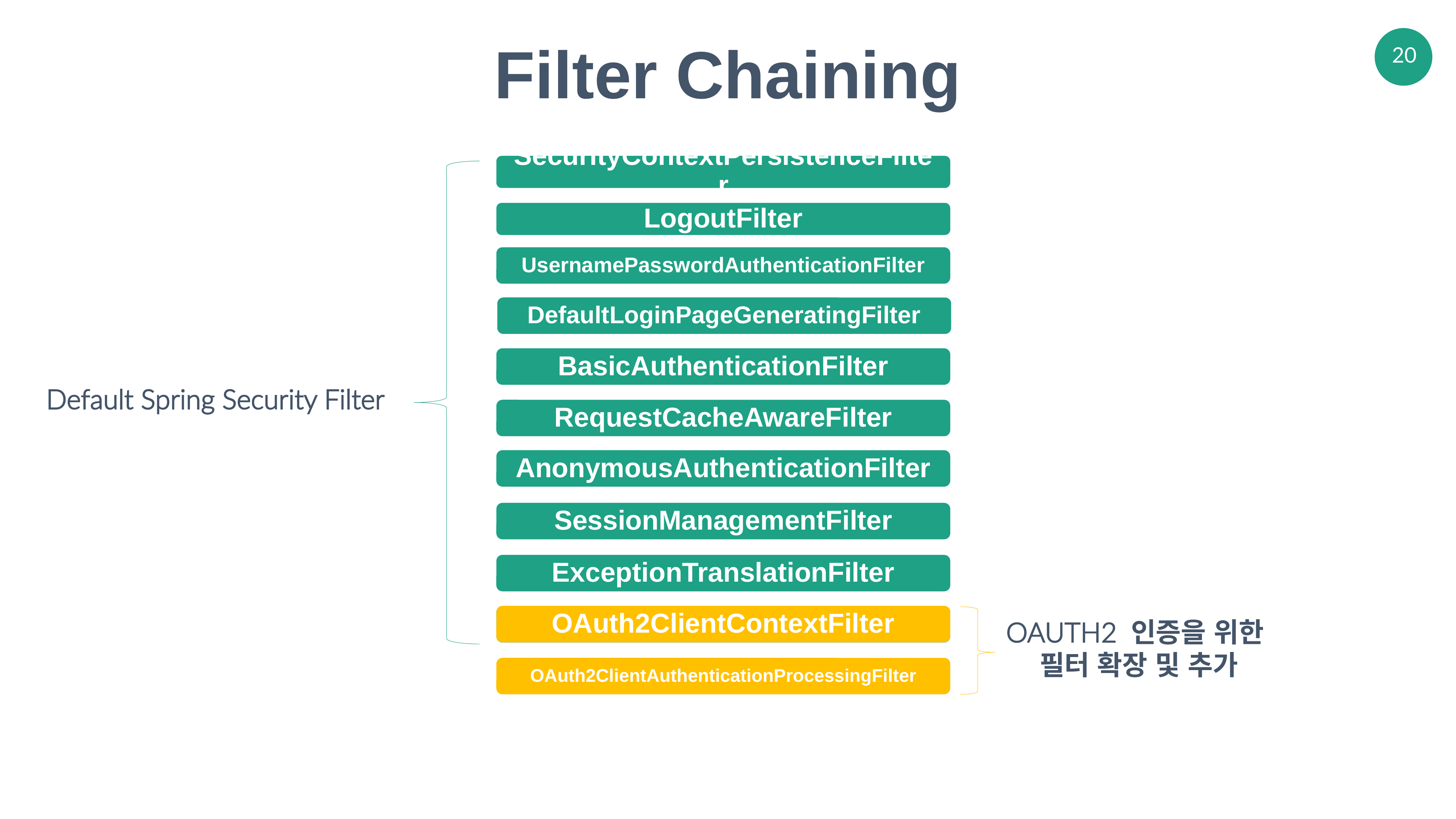

Filter Chaining

TITTLE 02
TITTLE 03

OPTION
OPTION
02
03

SecurityContextPersistenceFilter

Default Spring Security Filter
Frequently, your initial font choice is taken out of your hands
Frequently, your initial font choice is taken out of your hands

LogoutFilter

UsernamePasswordAuthenticationFilter

DefaultLoginPageGeneratingFilter
TITTLE 05
TITTLE 06

OPTION
OPTION

BasicAuthenticationFilter
05
06
Frequently, your initial font choice is taken out of your hands
Frequently, your initial font choice is taken out of your hands

RequestCacheAwareFilter

AnonymousAuthenticationFilter

SessionManagementFilter
TITTLE 04

ExceptionTranslationFilter
Frequently, your initial font choice is taken out of your hands

OAuth2ClientContextFilter

FilterSecurityInterceptor

OAUTH2 인증을 위한
필터 확장 및 추가

OAuth2ClientAuthenticationProcessingFilter